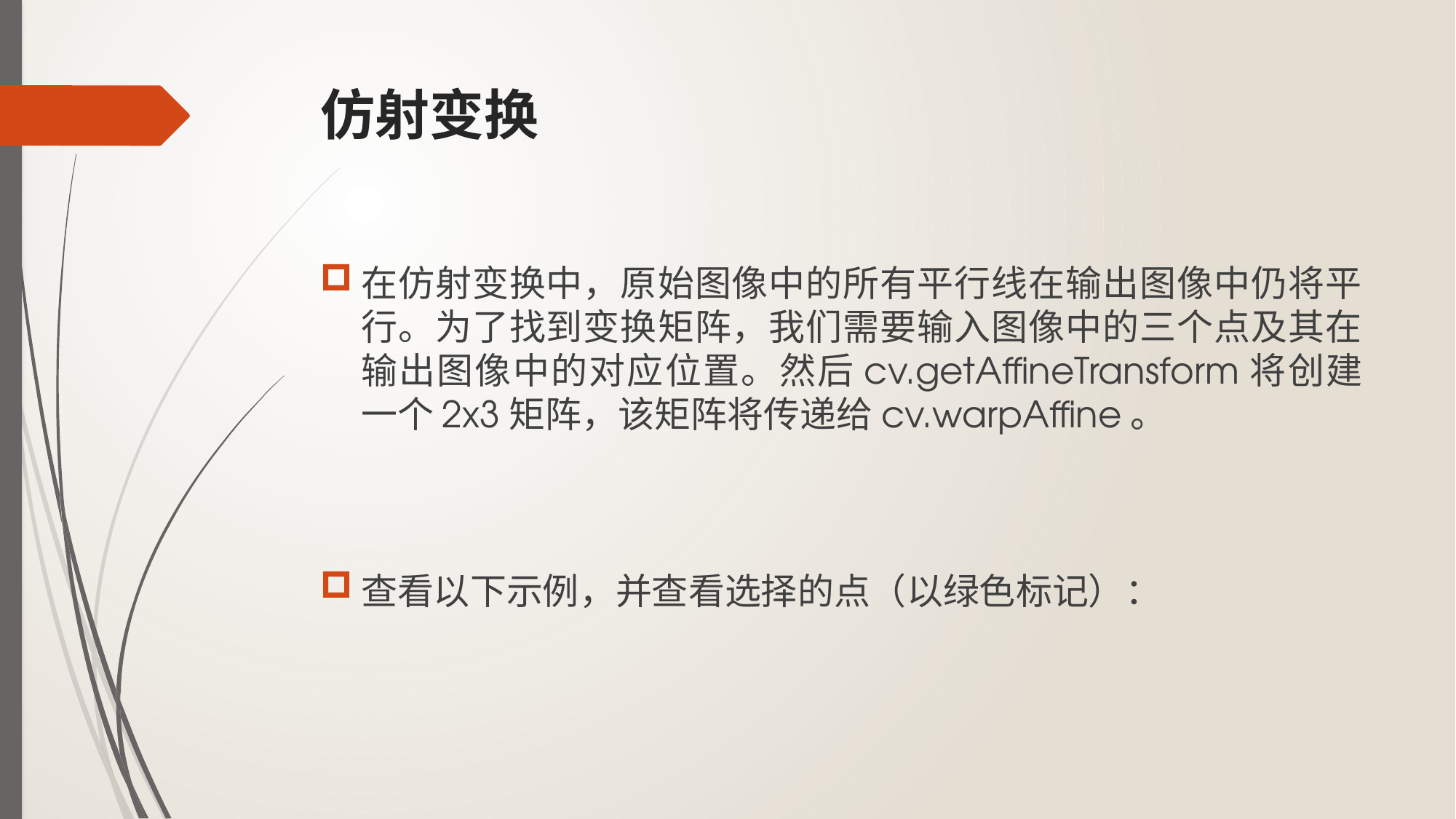

# 仿射变换
在仿射变换中，原始图像中的所有平行线在输出图像中仍将平行。为了找到变换矩阵，我们需要输入图像中的三个点及其在输出图像中的对应位置。然后cv.getAffineTransform将创建一个2x3矩阵，该矩阵将传递给cv.warpAffine。

查看以下示例，并查看选择的点（以绿色标记）：